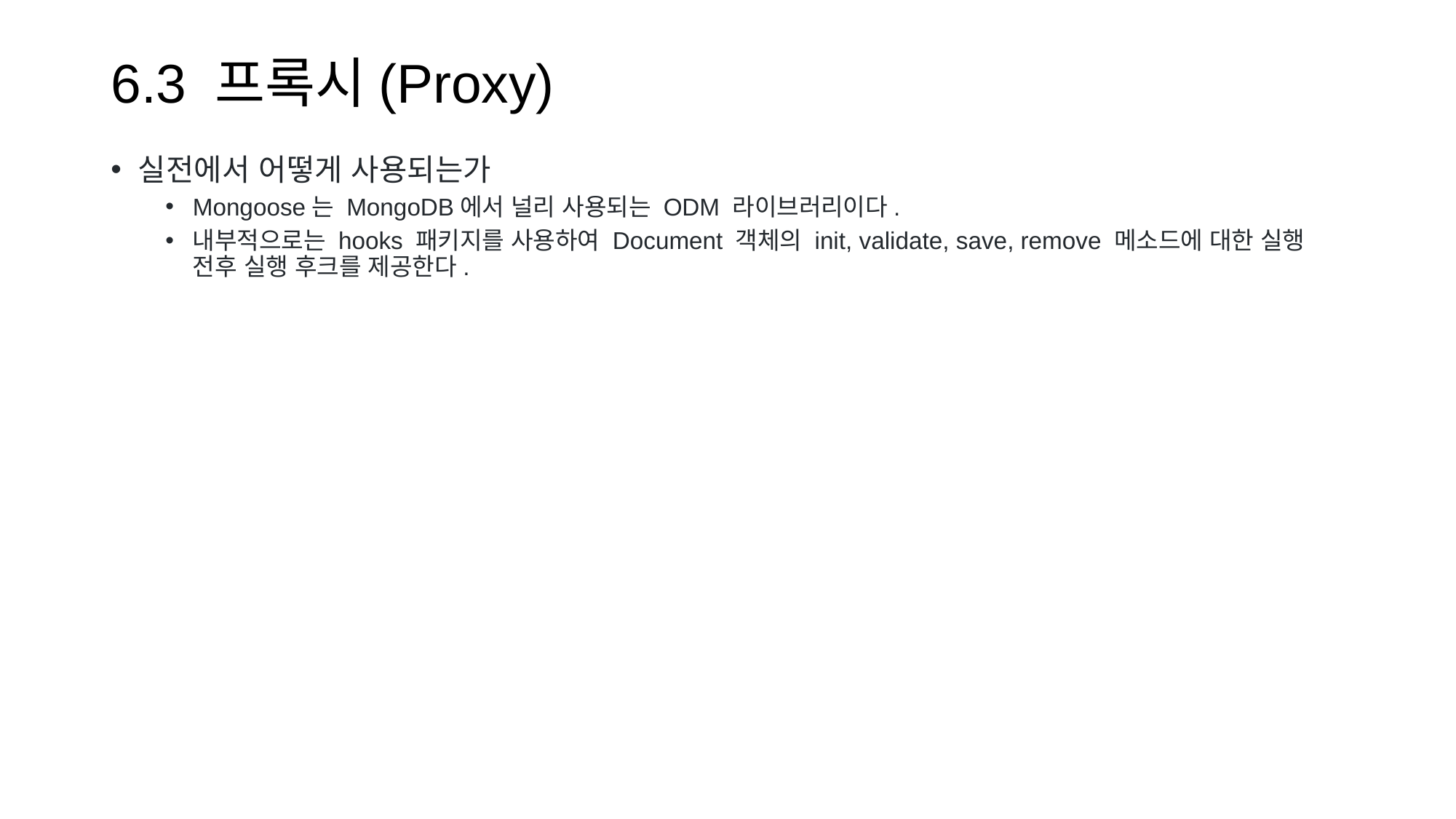

# 6.3 프록시(Proxy)
실전에서 어떻게 사용되는가
Mongoose는 MongoDB에서 널리 사용되는 ODM 라이브러리이다.
내부적으로는 hooks 패키지를 사용하여 Document 객체의 init, validate, save, remove 메소드에 대한 실행 전후 실행 후크를 제공한다.